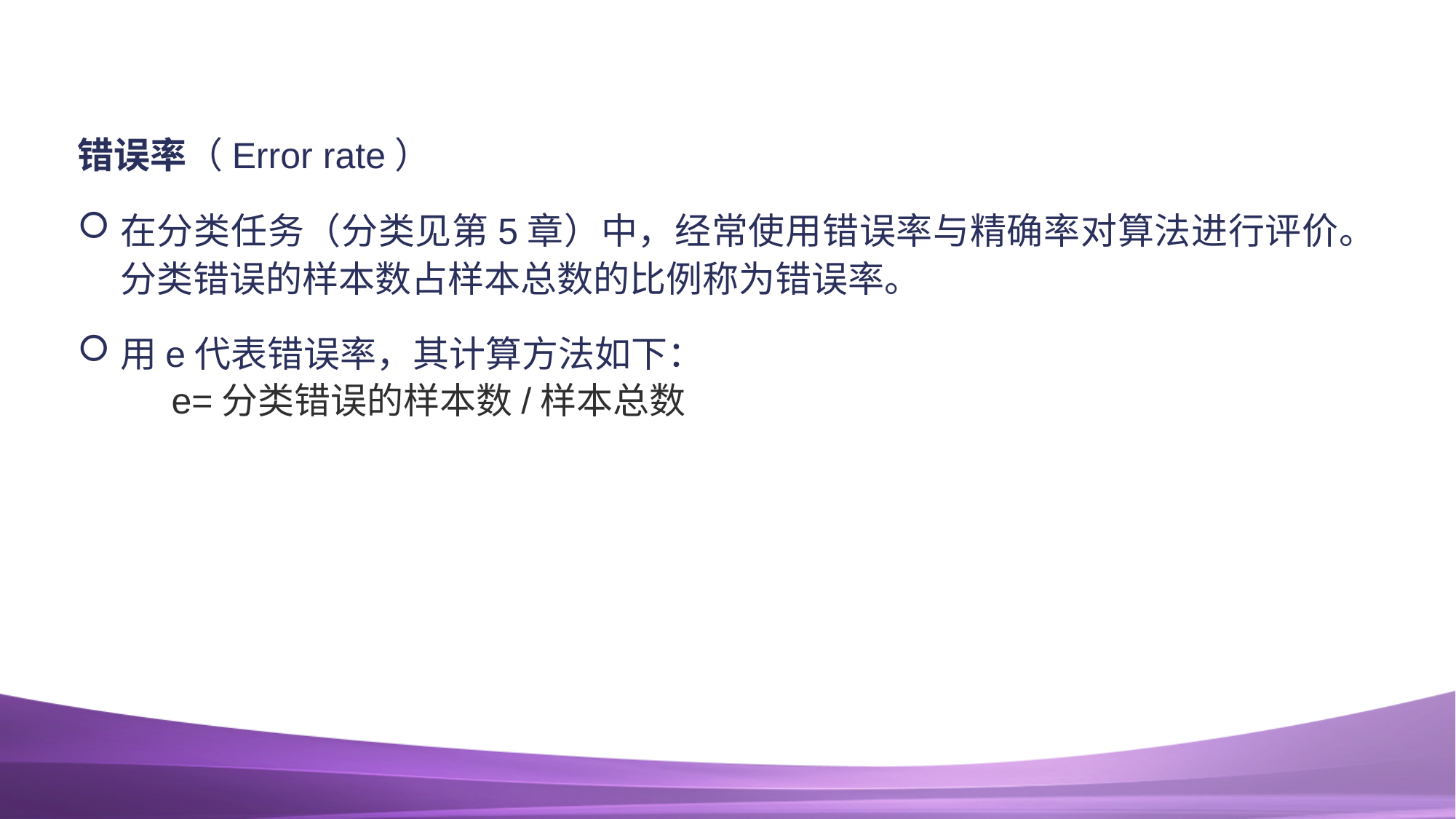

#
错误率（Error rate）
在分类任务（分类见第5章）中，经常使用错误率与精确率对算法进行评价。分类错误的样本数占样本总数的比例称为错误率。
用e代表错误率，其计算方法如下：
e=分类错误的样本数/样本总数